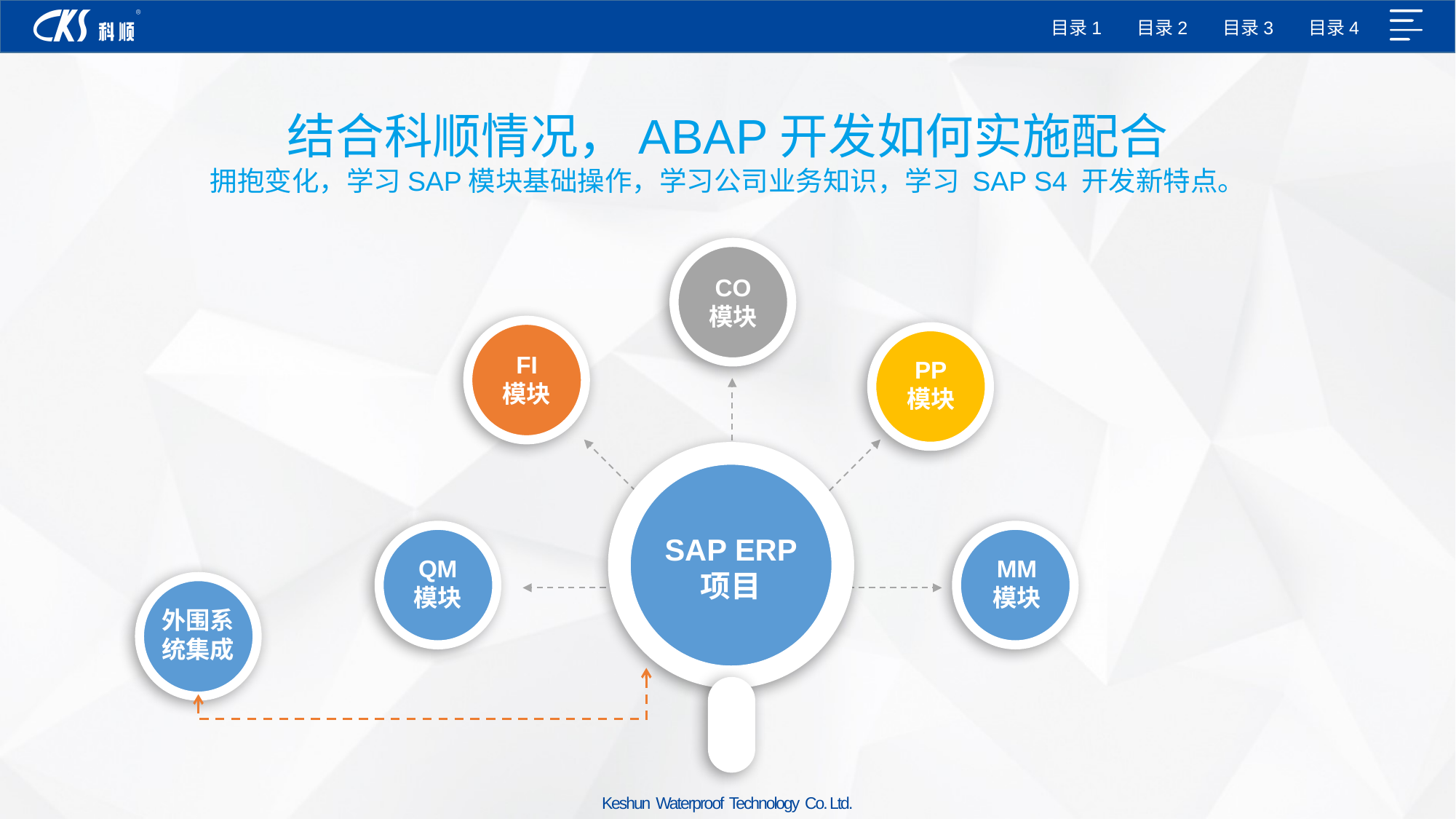

结合科顺情况，ABAP开发如何实施配合
拥抱变化，学习SAP模块基础操作，学习公司业务知识，学习 SAP S4 开发新特点。

CO
模块

FI
模块
PP
模块

SAP ERP
项目

QM
模块
MM
模块

外围系统集成